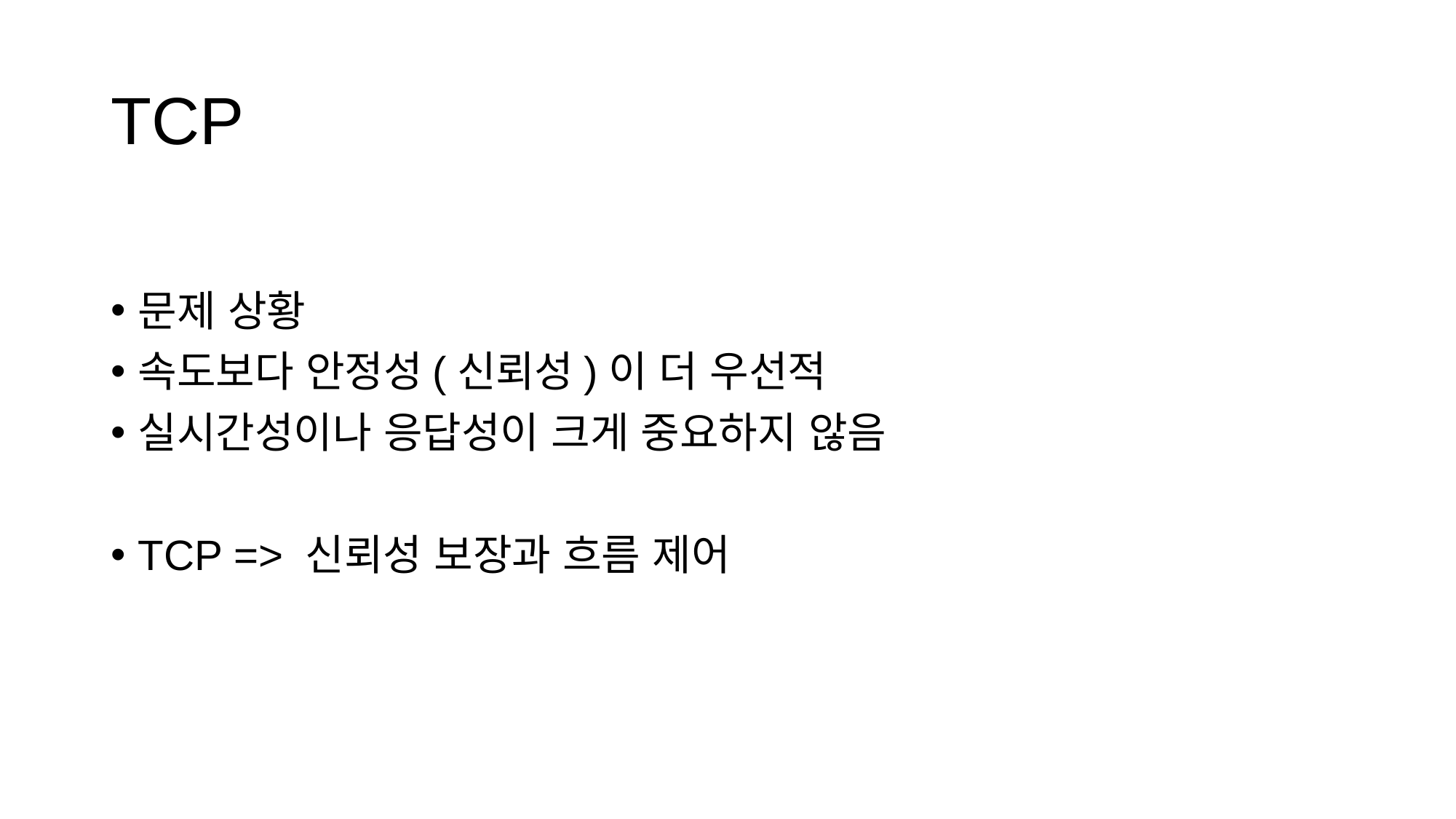

# TCP

문제 상황
속도보다 안정성(신뢰성)이 더 우선적
실시간성이나 응답성이 크게 중요하지 않음

TCP => 신뢰성 보장과 흐름 제어